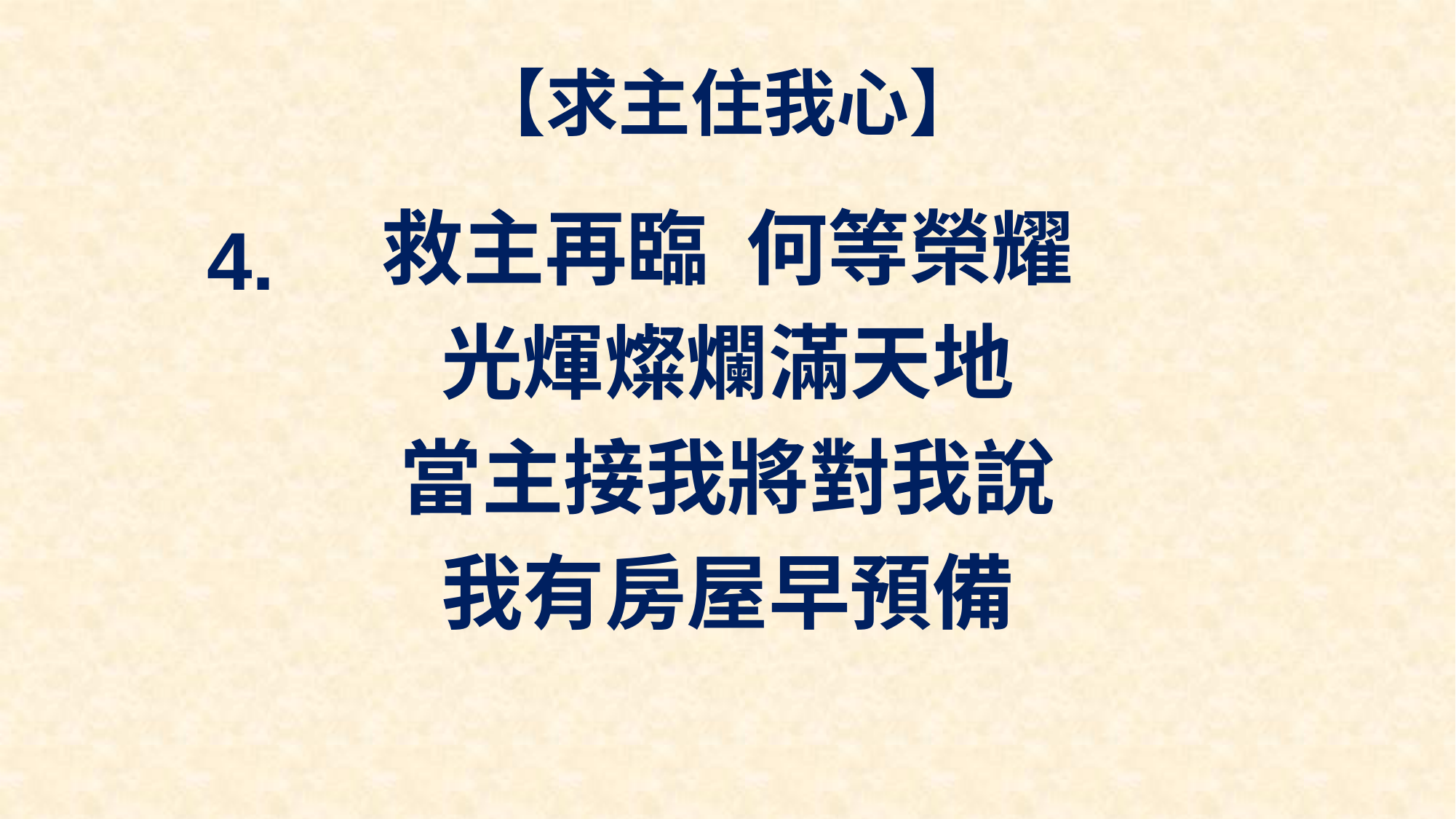

# 【求主住我心】
救主再臨  何等榮耀
光煇燦爛滿天地
當主接我將對我說
我有房屋早預備
4.